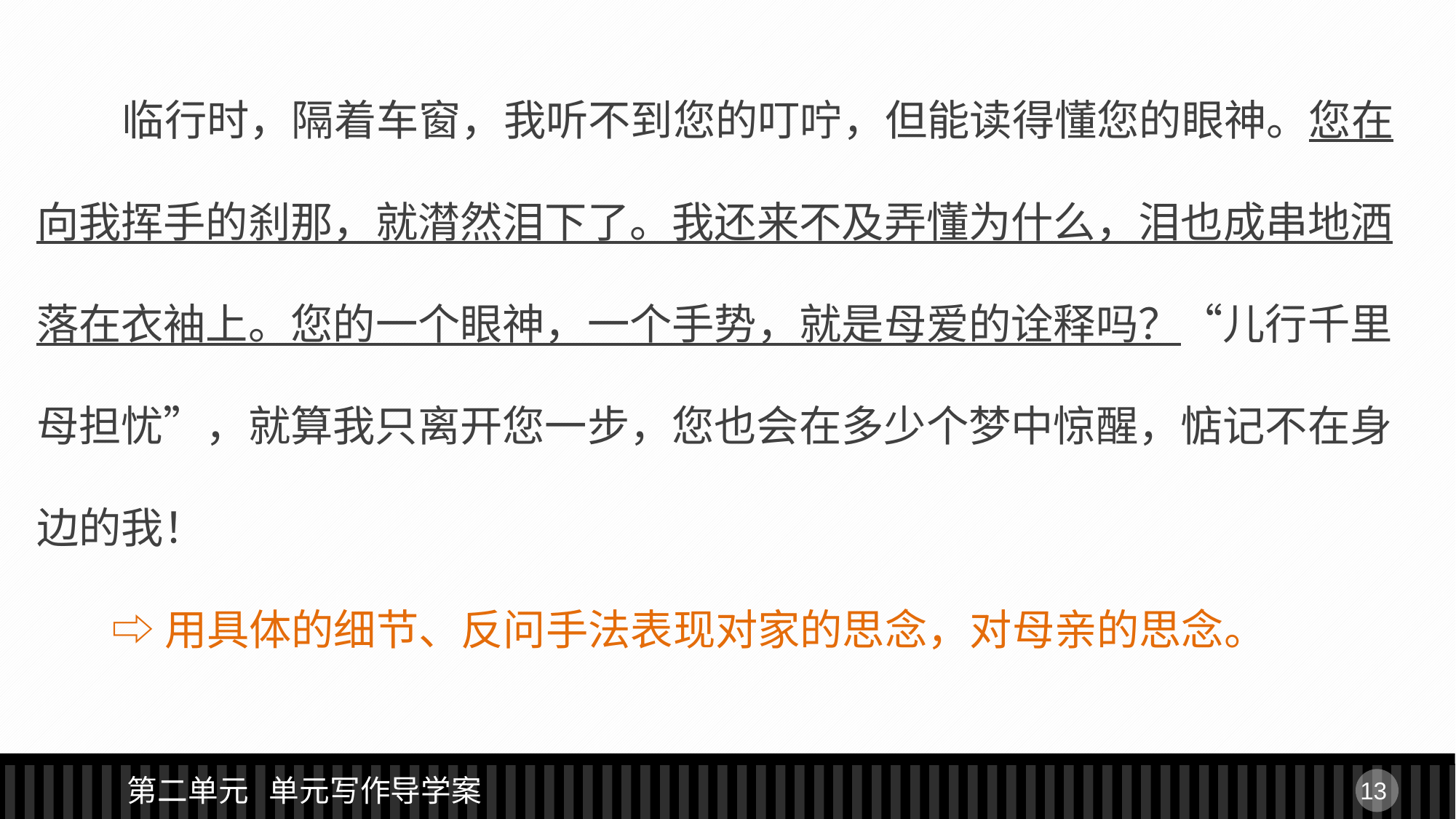

临行时，隔着车窗，我听不到您的叮咛，但能读得懂您的眼神。您在向我挥手的刹那，就潸然泪下了。我还来不及弄懂为什么，泪也成串地洒落在衣袖上。您的一个眼神，一个手势，就是母爱的诠释吗？“儿行千里母担忧”，就算我只离开您一步，您也会在多少个梦中惊醒，惦记不在身边的我！
        ⇨用具体的细节、反问手法表现对家的思念，对母亲的思念。